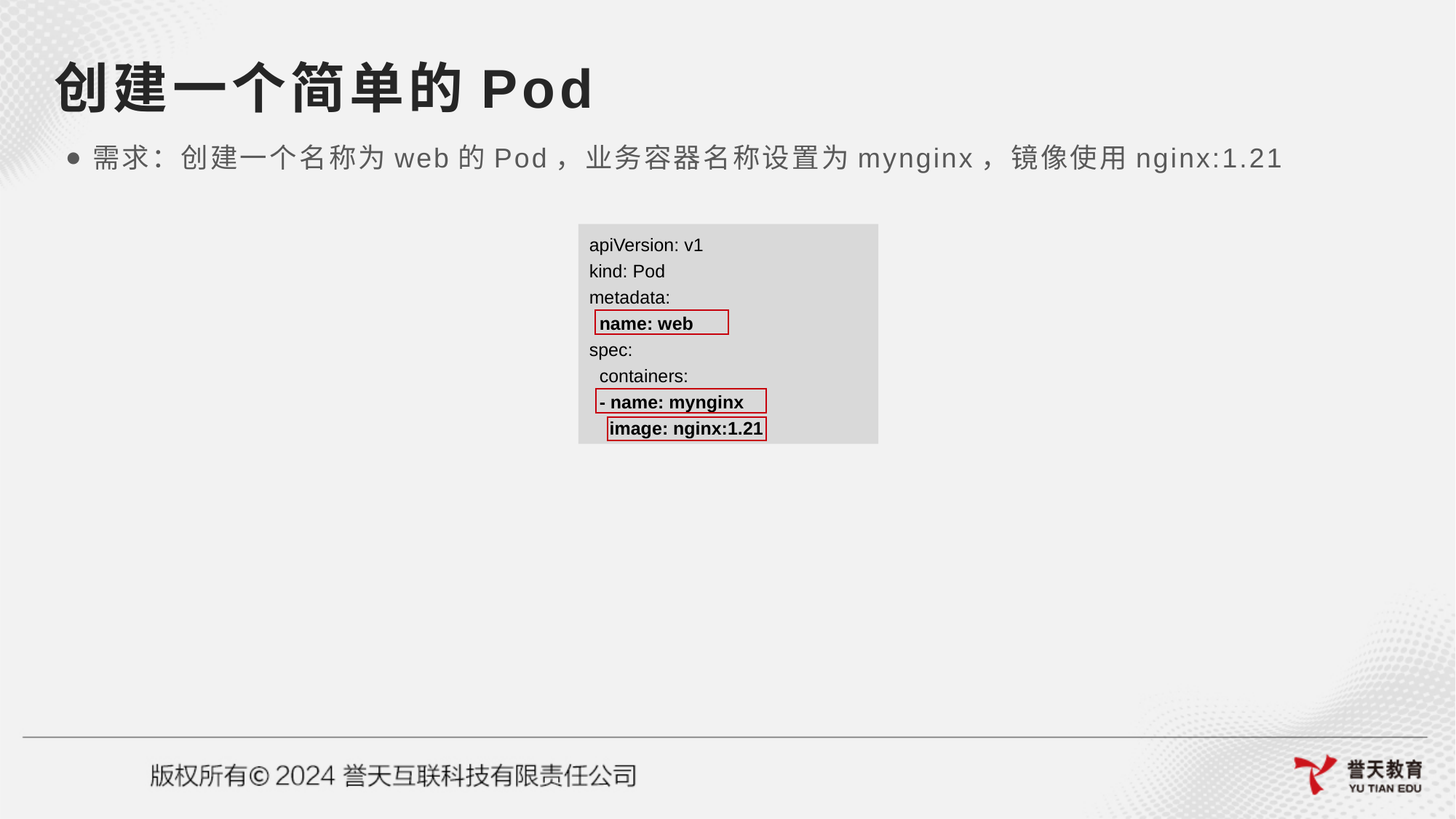

# 创建一个简单的Pod
需求：创建一个名称为web的Pod，业务容器名称设置为mynginx，镜像使用nginx:1.21

apiVersion: v1
kind: Pod
metadata:
  name: web
spec:
  containers:
  - name: mynginx
    image: nginx:1.21